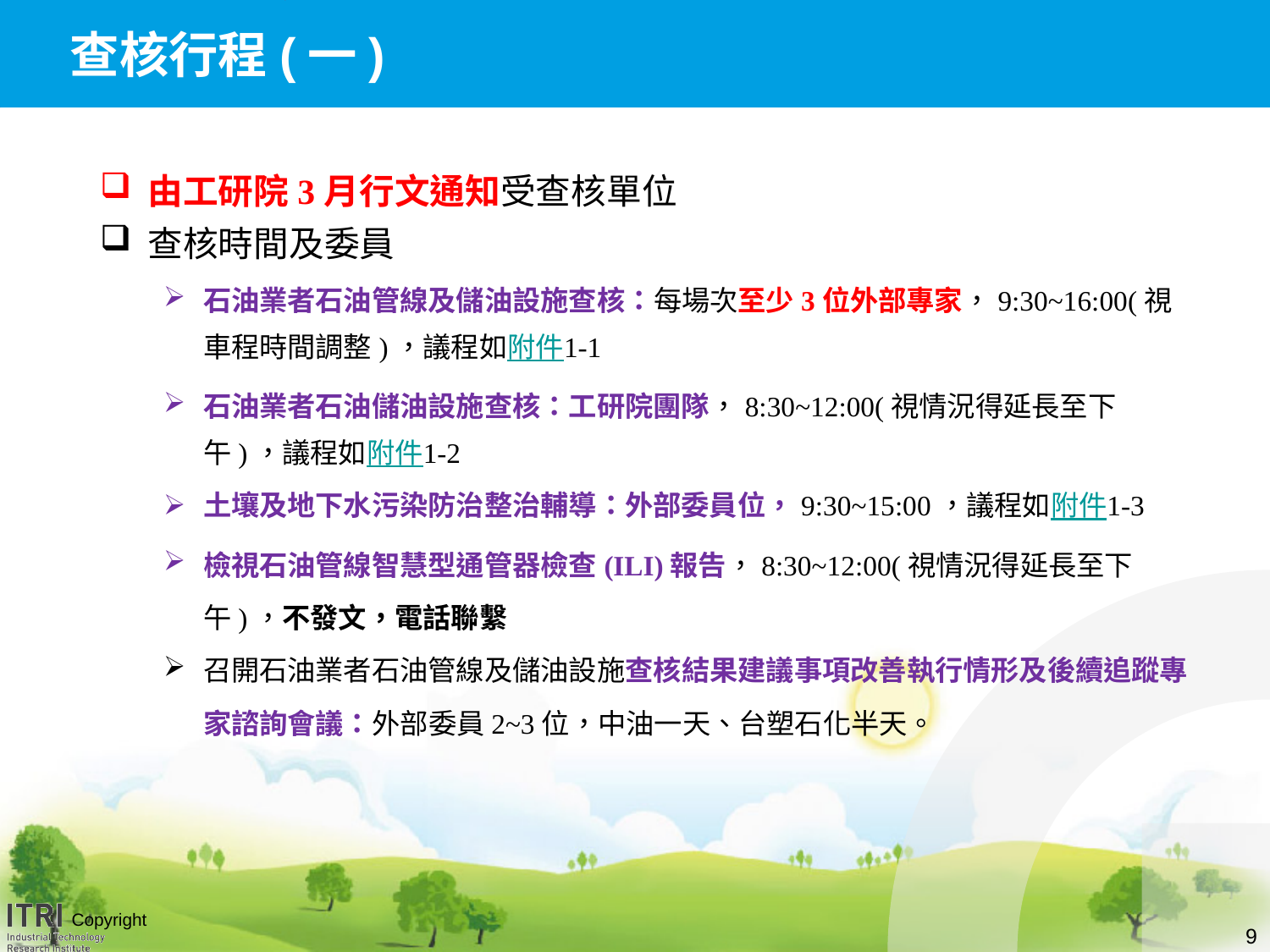

# 查核行程(一)
由工研院3月行文通知受查核單位
查核時間及委員
石油業者石油管線及儲油設施查核：每場次至少3位外部專家，9:30~16:00(視車程時間調整)，議程如附件1-1
石油業者石油儲油設施查核：工研院團隊，8:30~12:00(視情況得延長至下午)，議程如附件1-2
土壤及地下水污染防治整治輔導：外部委員位，9:30~15:00，議程如附件1-3
檢視石油管線智慧型通管器檢查(ILI)報告，8:30~12:00(視情況得延長至下午)，不發文，電話聯繫
召開石油業者石油管線及儲油設施查核結果建議事項改善執行情形及後續追蹤專家諮詢會議：外部委員2~3位，中油一天、台塑石化半天。
9